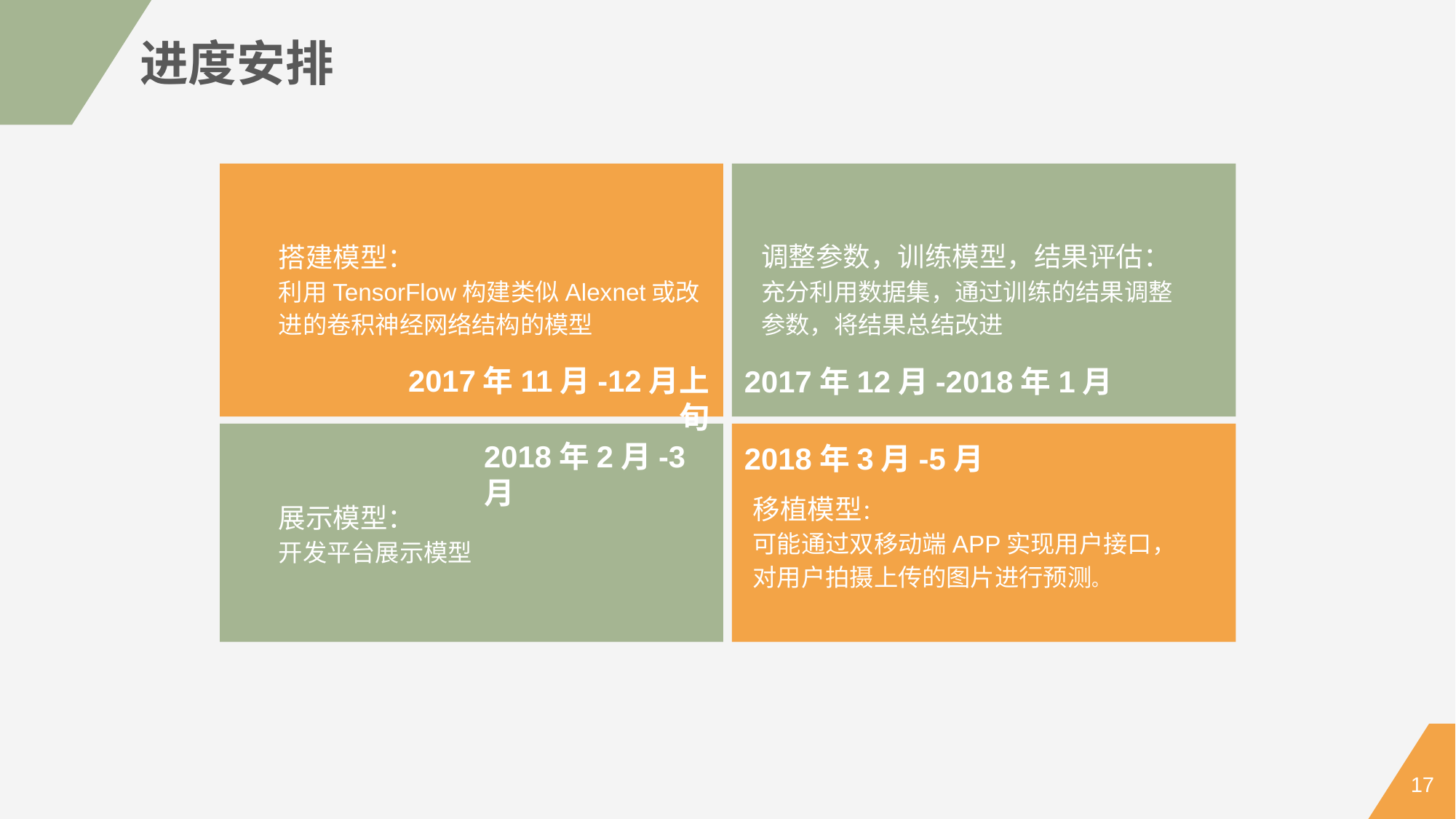

进度安排

搭建模型：
利用TensorFlow构建类似Alexnet或改进的卷积神经网络结构的模型

调整参数，训练模型，结果评估：
充分利用数据集，通过训练的结果调整参数，将结果总结改进
2017年11月-12月上旬
2017年12月-2018年1月

2018年2月-3月
2018年3月-5月
移植模型：
可能通过双移动端APP实现用户接口，对用户拍摄上传的图片进行预测。

展示模型：
开发平台展示模型